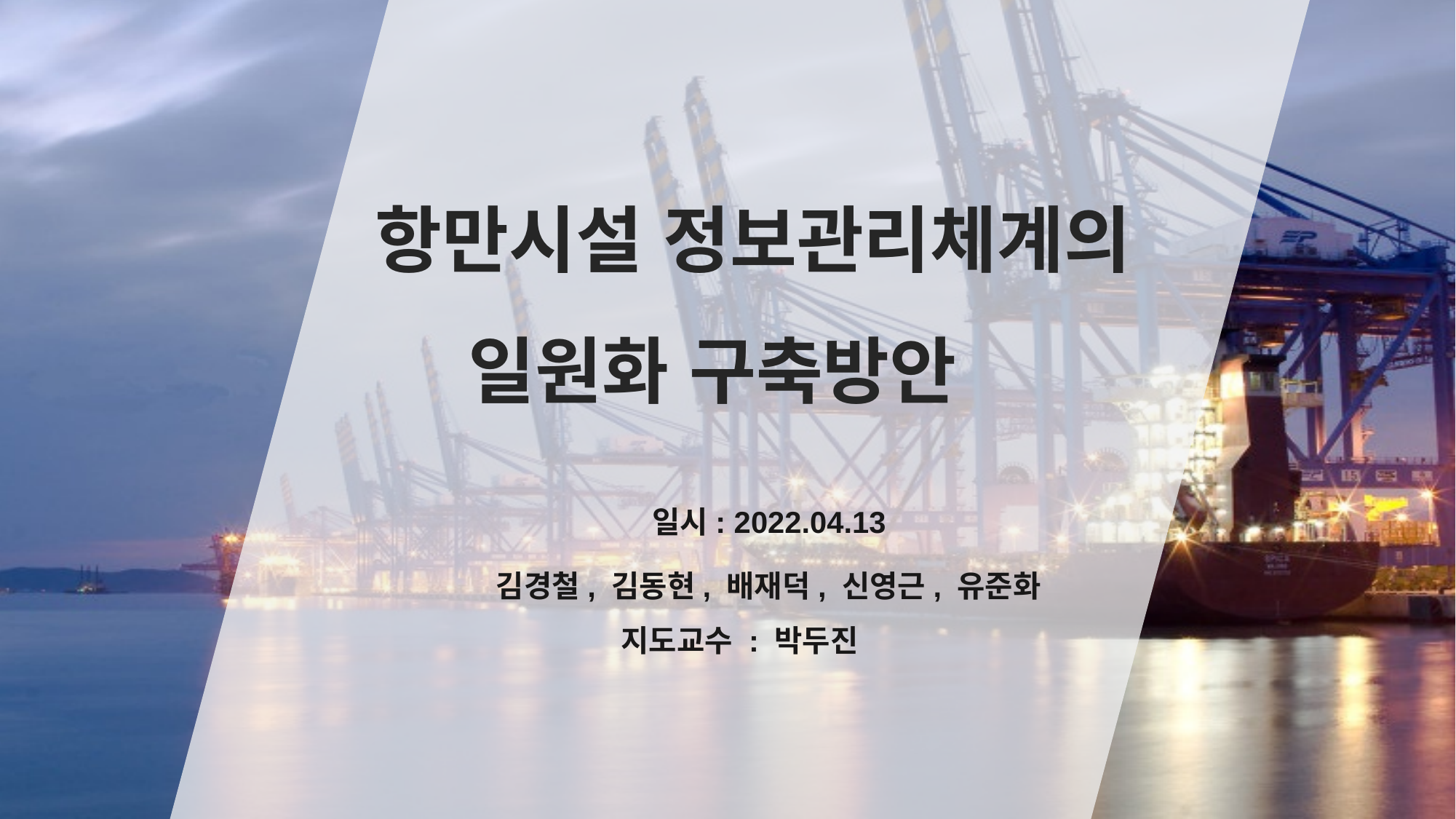

항만시설 정보관리체계의
일원화 구축방안
일시: 2022.04.13
        김경철, 김동현, 배재덕, 신영근, 유준화
지도교수 : 박두진